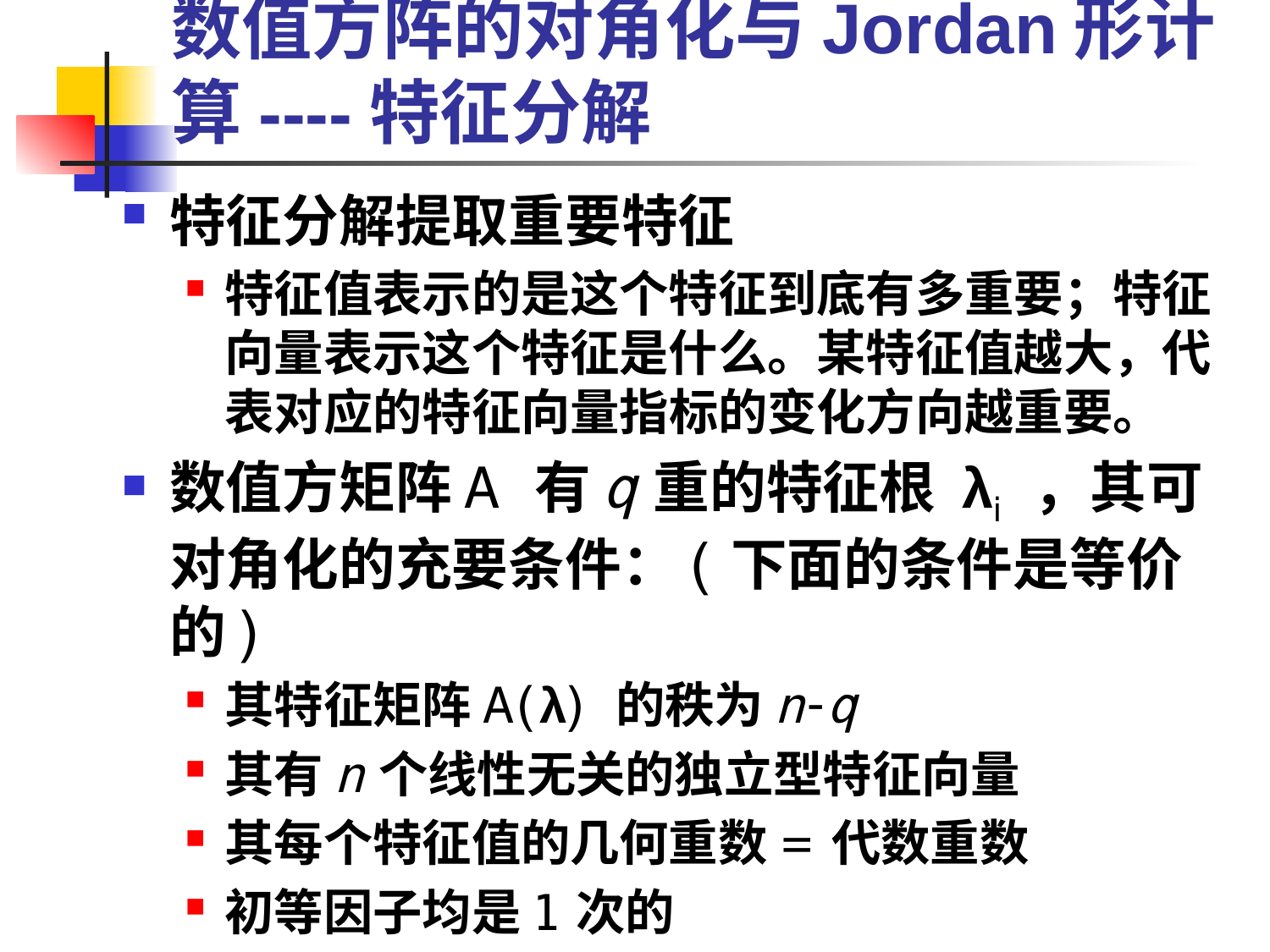

# 数值方阵的对角化与Jordan形计算----特征分解
特征分解提取重要特征
特征值表示的是这个特征到底有多重要；特征向量表示这个特征是什么。某特征值越大，代表对应的特征向量指标的变化方向越重要。
数值方矩阵A 有q重的特征根 λi ，其可对角化的充要条件：(下面的条件是等价的)
其特征矩阵A(λ) 的秩为n-q
其有n个线性无关的独立型特征向量
其每个特征值的几何重数=代数重数
初等因子均是1次的